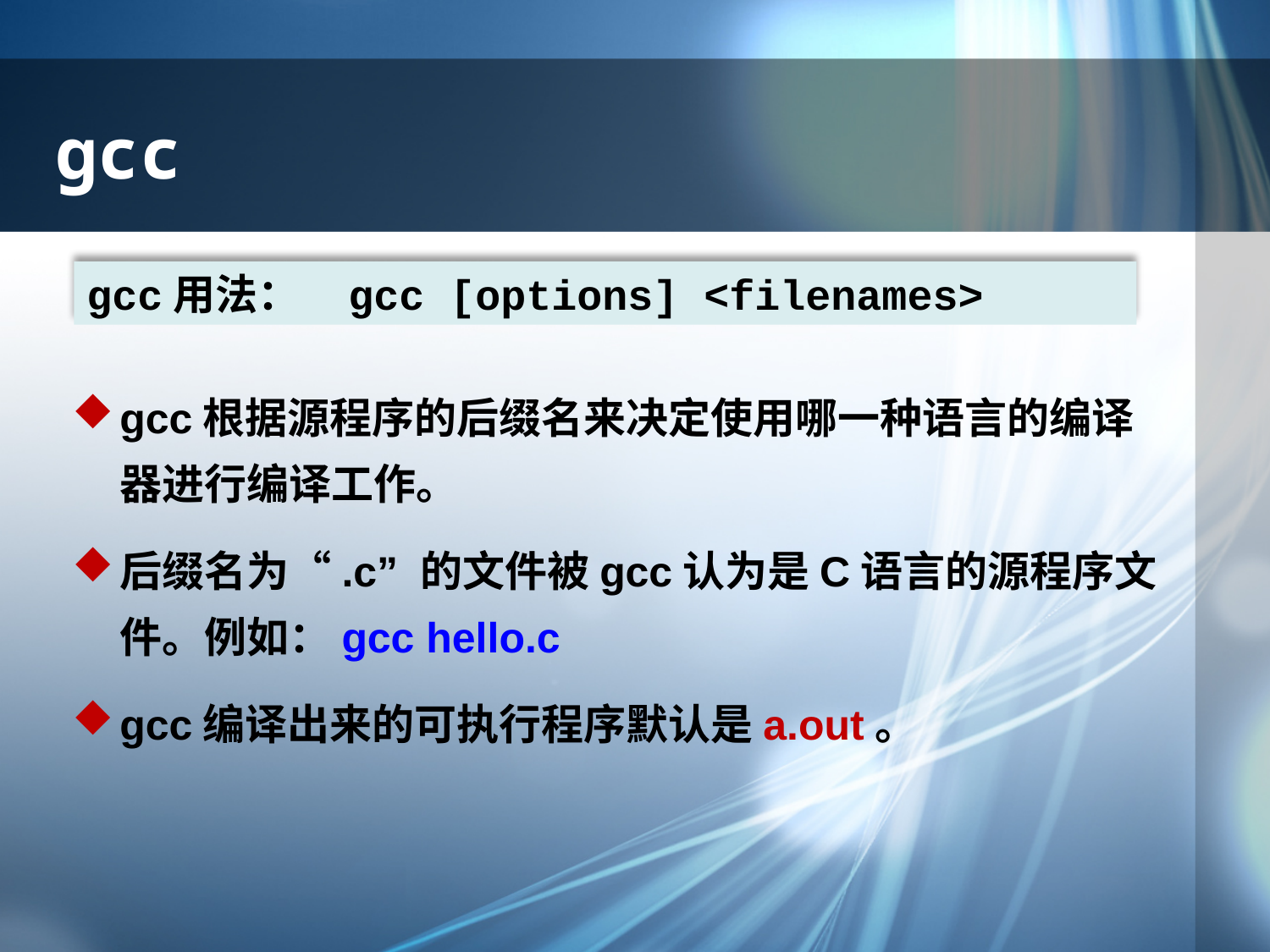

# gcc
gcc用法：    gcc [options] <filenames>
gcc根据源程序的后缀名来决定使用哪一种语言的编译器进行编译工作。
后缀名为“.c” 的文件被gcc认为是C语言的源程序文件。例如：gcc hello.c
gcc编译出来的可执行程序默认是a.out。